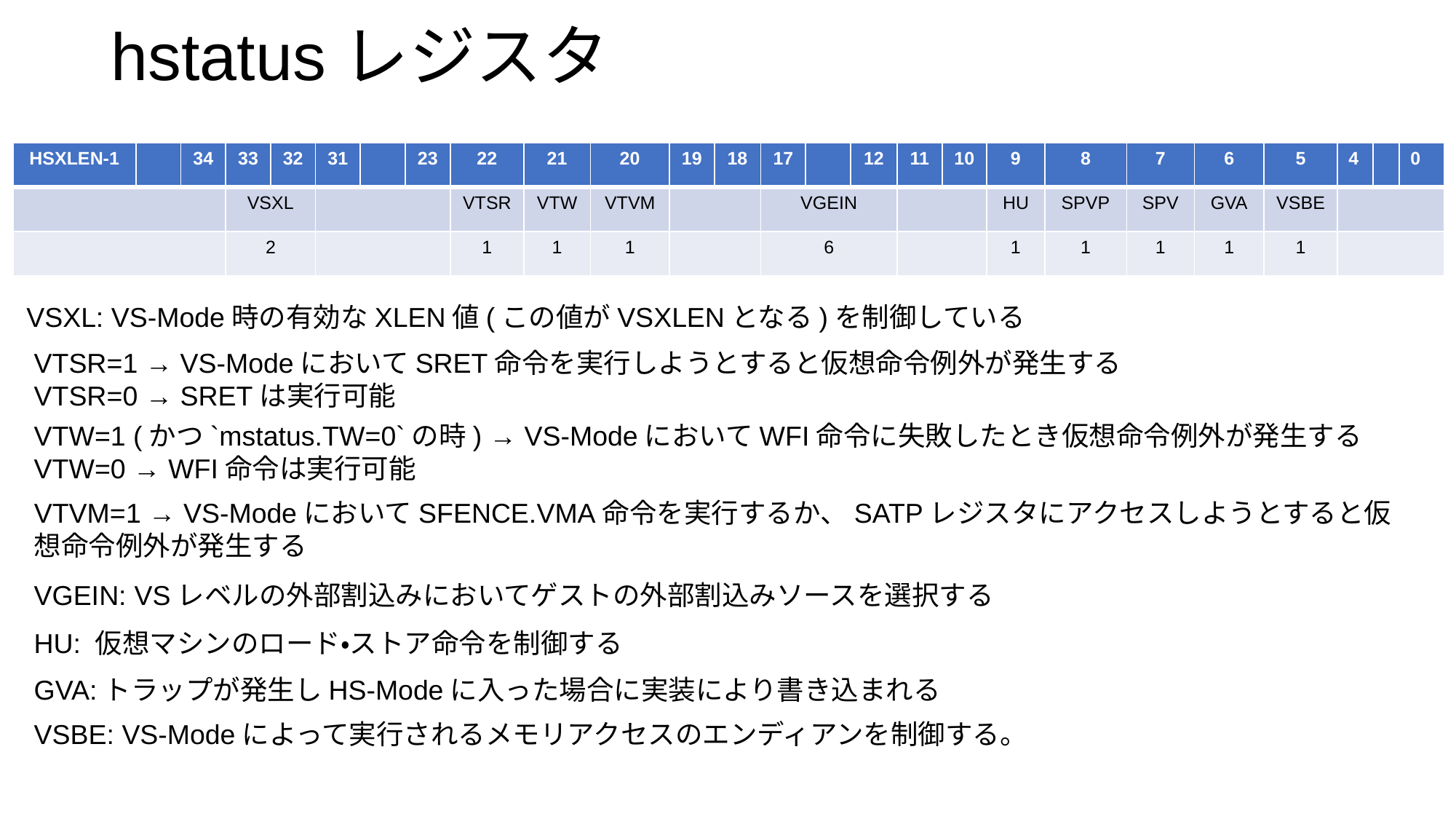

# hstatusレジスタ
| HSXLEN-1 |  | 34 | 33 | 32 | 31 |  | 23 | 22 | 21 | 20 | 19 | 18 | 17 |  | 12 | 11 | 10 | 9 | 8 | 7 | 6 | 5 | 4 |  | 0 |
| --- | --- | --- | --- | --- | --- | --- | --- | --- | --- | --- | --- | --- | --- | --- | --- | --- | --- | --- | --- | --- | --- | --- | --- | --- | --- |
|  |  |  | VSXL |  |  |  |  | VTSR | VTW | VTVM |  |  | VGEIN |  |  |  |  | HU | SPVP | SPV | GVA | VSBE |  |  |  |
|  |  |  | 2 |  |  |  |  | 1 | 1 | 1 |  |  | 6 |  |  |  |  | 1 | 1 | 1 | 1 | 1 |  |  |  |
VSXL: VS-Mode時の有効なXLEN値(この値がVSXLENとなる)を制御している
VTSR=1 → VS-ModeにおいてSRET命令を実行しようとすると仮想命令例外が発生する
VTSR=0 → SRETは実行可能
VTW=1 (かつ`mstatus.TW=0`の時) → VS-ModeにおいてWFI命令に失敗したとき仮想命令例外が発生する
VTW=0 → WFI命令は実行可能
VTVM=1 → VS-ModeにおいてSFENCE.VMA命令を実行するか、SATPレジスタにアクセスしようとすると仮想命令例外が発生する
VGEIN: VSレベルの外部割込みにおいてゲストの外部割込みソースを選択する
HU: 仮想マシンのロード・ストア命令を制御する
GVA:トラップが発生しHS-Modeに入った場合に実装により書き込まれる
VSBE: VS-Modeによって実行されるメモリアクセスのエンディアンを制御する。